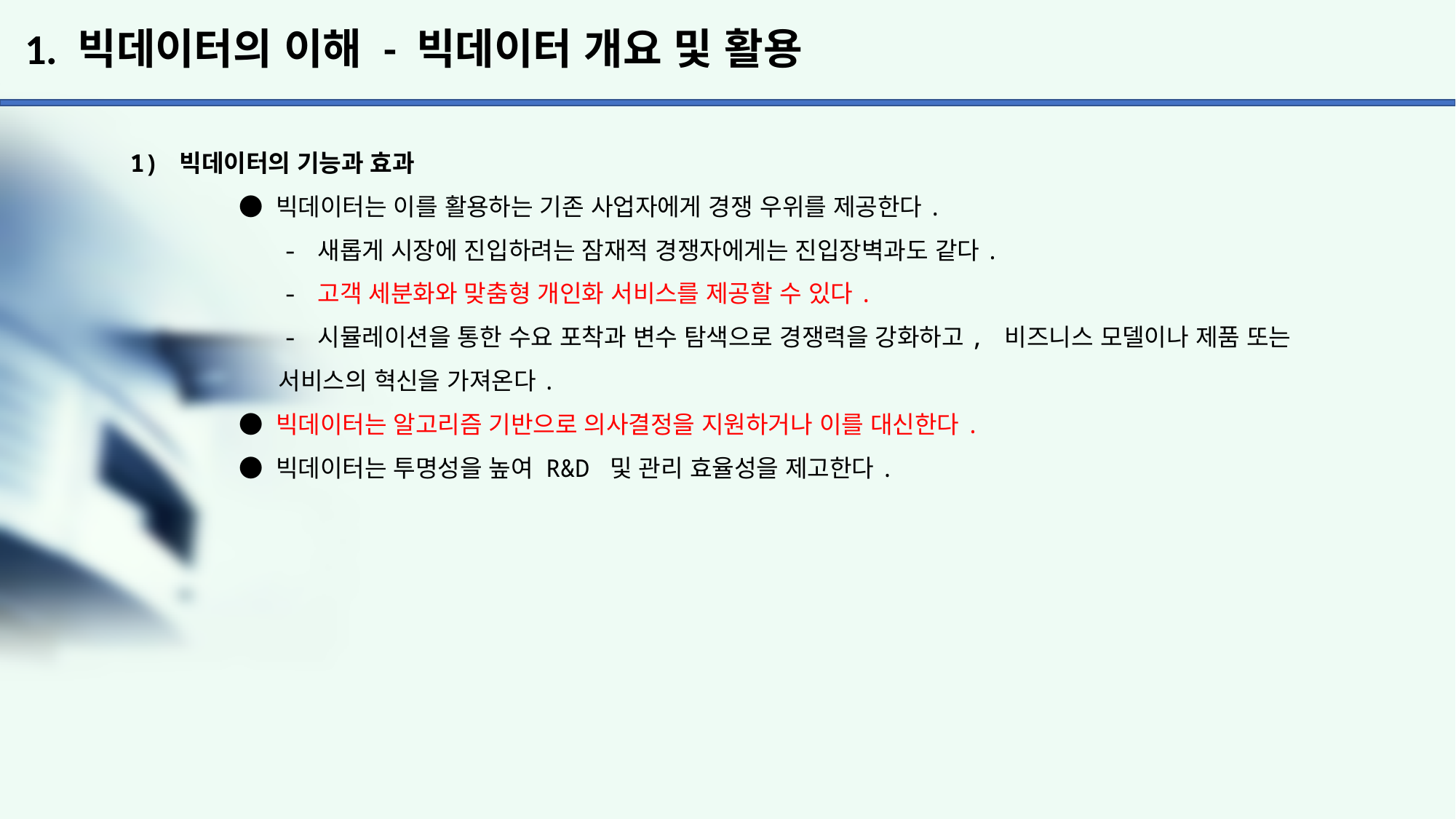

# 1. 빅데이터의 이해 - 빅데이터 개요 및 활용
1) 빅데이터의 기능과 효과
	● 빅데이터는 이를 활용하는 기존 사업자에게 경쟁 우위를 제공한다.
	   - 새롭게 시장에 진입하려는 잠재적 경쟁자에게는 진입장벽과도 같다.
	   - 고객 세분화와 맞춤형 개인화 서비스를 제공할 수 있다.
	   - 시뮬레이션을 통한 수요 포착과 변수 탐색으로 경쟁력을 강화하고, 비즈니스 모델이나 제품 또는
	     서비스의 혁신을 가져온다.
	● 빅데이터는 알고리즘 기반으로 의사결정을 지원하거나 이를 대신한다.
	● 빅데이터는 투명성을 높여 R&D 및 관리 효율성을 제고한다.